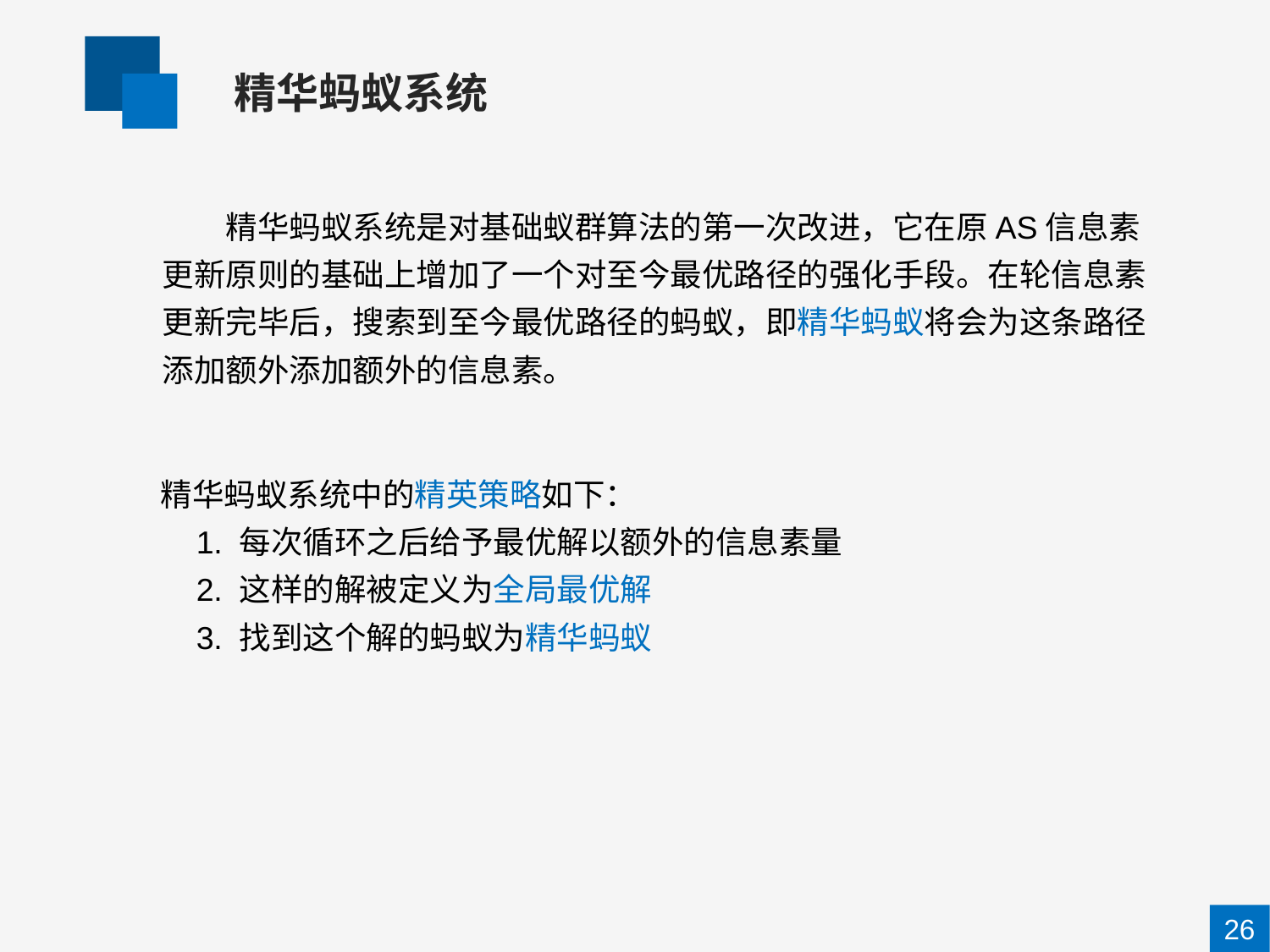

精华蚂蚁系统
精华蚂蚁系统是对基础蚁群算法的第一次改进，它在原AS信息素更新原则的基础上增加了一个对至今最优路径的强化手段。在轮信息素更新完毕后，搜索到至今最优路径的蚂蚁，即精华蚂蚁将会为这条路径添加额外添加额外的信息素。
精华蚂蚁系统中的精英策略如下：
    1. 每次循环之后给予最优解以额外的信息素量
    2. 这样的解被定义为全局最优解
    3. 找到这个解的蚂蚁为精华蚂蚁

26